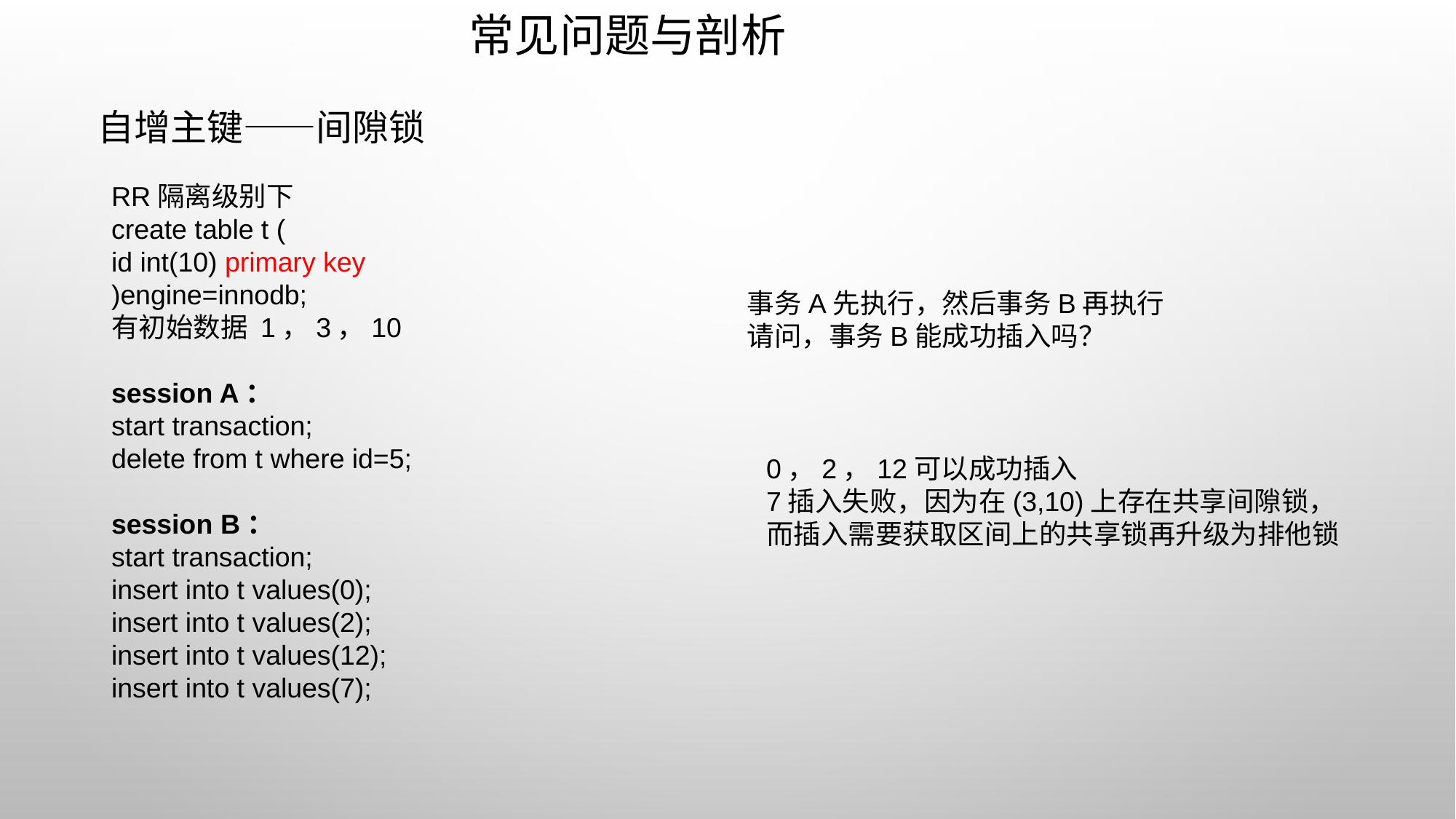

# 常见问题与剖析
自增主键——间隙锁
RR隔离级别下
create table t (
id int(10) primary key
)engine=innodb;
有初始数据 1，3，10

session A：
start transaction;
delete from t where id=5;

session B：
start transaction;
insert into t values(0);
insert into t values(2);
insert into t values(12);
insert into t values(7);

事务A先执行，然后事务B再执行
请问，事务B能成功插入吗？
0，2，12可以成功插入
7插入失败，因为在(3,10)上存在共享间隙锁，而插入需要获取区间上的共享锁再升级为排他锁